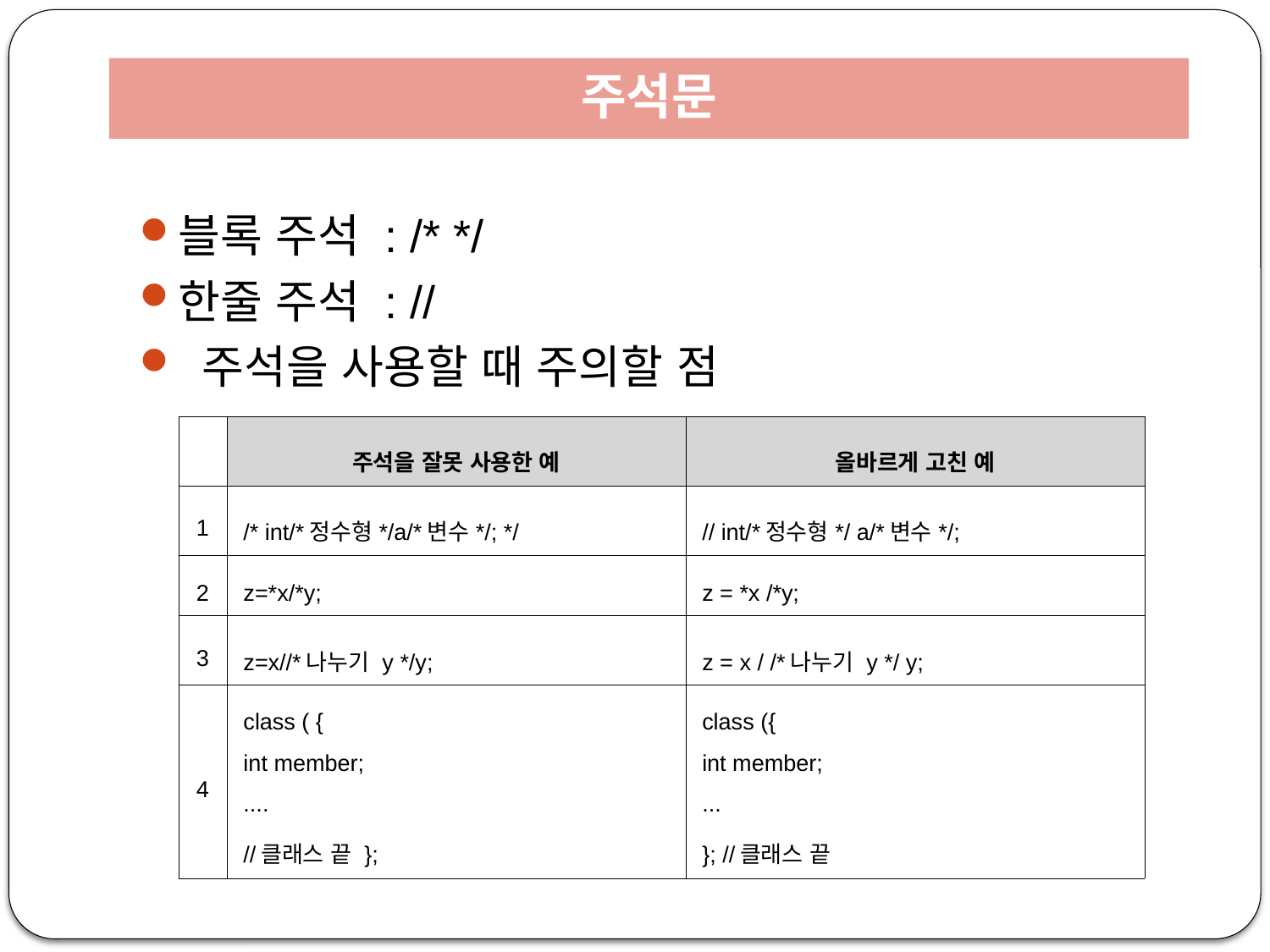

# 주석문
블록 주석 : /* */
한줄 주석 : //
 주석을 사용할 때 주의할 점

|  | 주석을 잘못 사용한 예 | 올바르게 고친 예 |
| --- | --- | --- |
| 1 | /\* int/\*정수형\*/a/\*변수\*/; \*/ | // int/\*정수형\*/ a/\*변수\*/; |
| 2 | z=\*x/\*y; | z = \*x /\*y; |
| 3 | z=x//\*나누기 y \*/y; | z = x / /\*나누기 y \*/ y; |
| 4 | class ( { int member; .... //클래스 끝 }; | class ({ int member; ... }; //클래스 끝 |